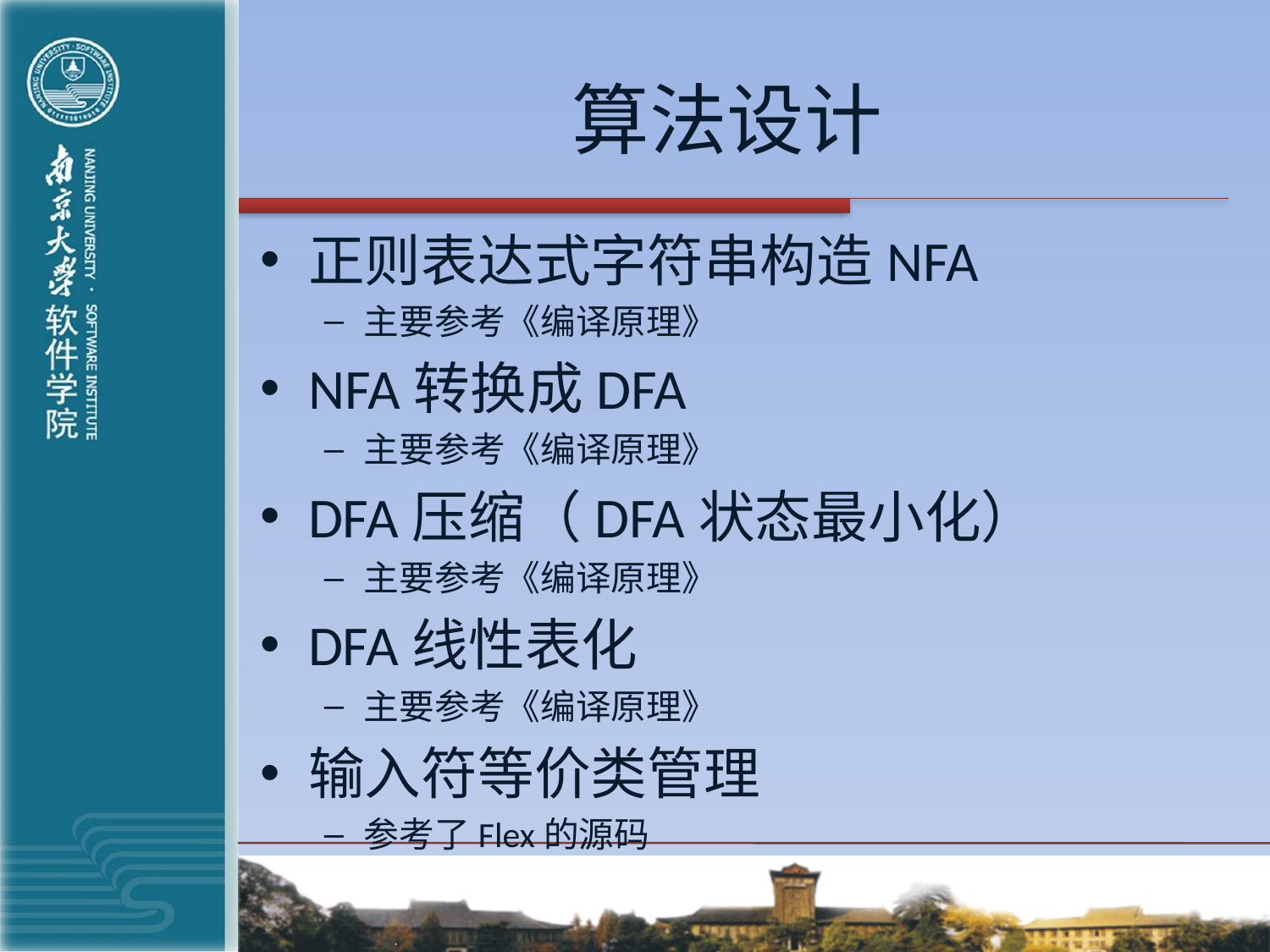

# 算法设计
正则表达式字符串构造NFA
主要参考《编译原理》
NFA转换成DFA
主要参考《编译原理》
DFA压缩（DFA状态最小化）
主要参考《编译原理》
DFA线性表化
主要参考《编译原理》
输入符等价类管理
参考了Flex的源码